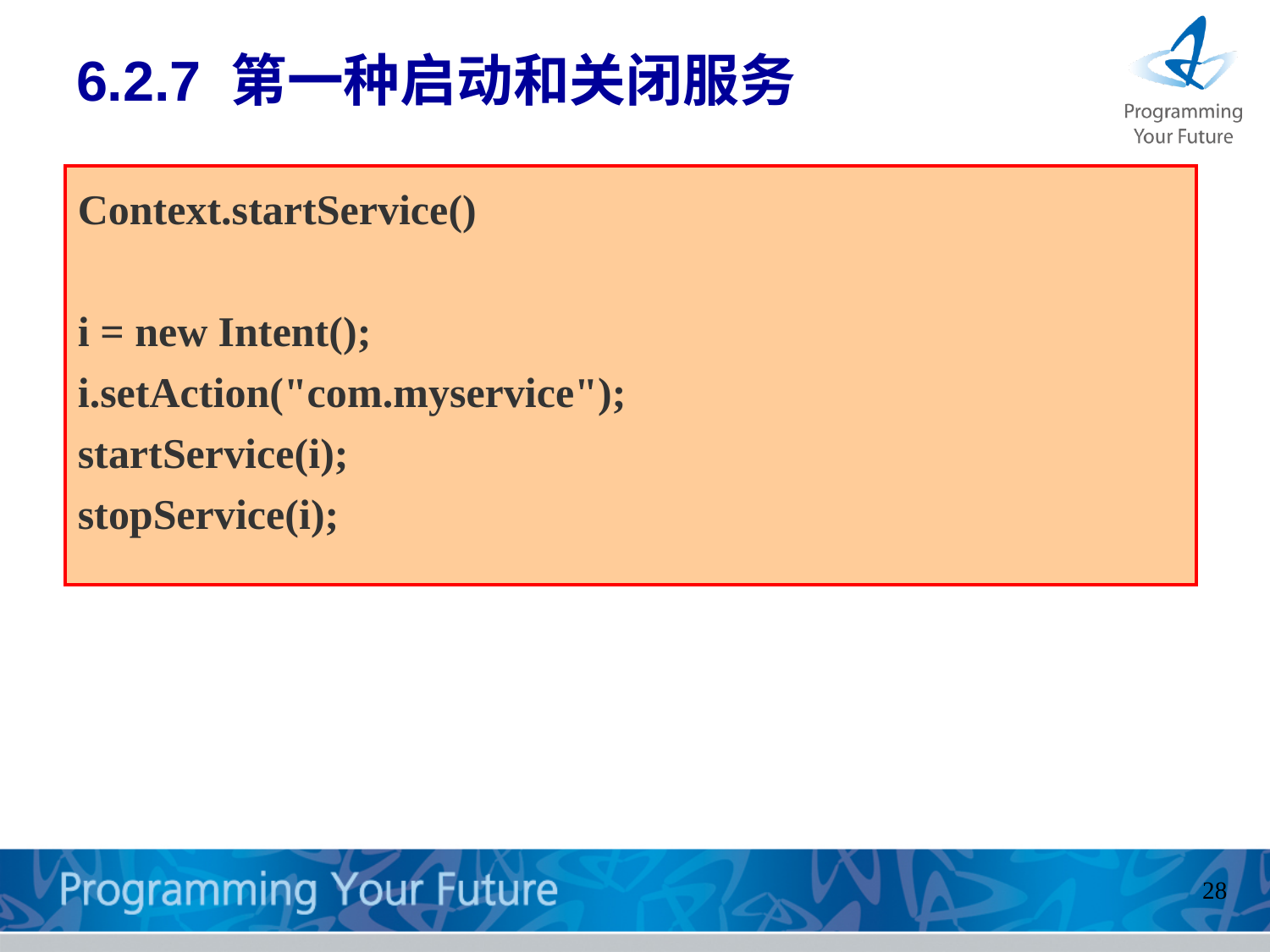

# 6.2.7 第一种启动和关闭服务
Context.startService()

i = new Intent();
i.setAction("com.myservice");
startService(i);
stopService(i);